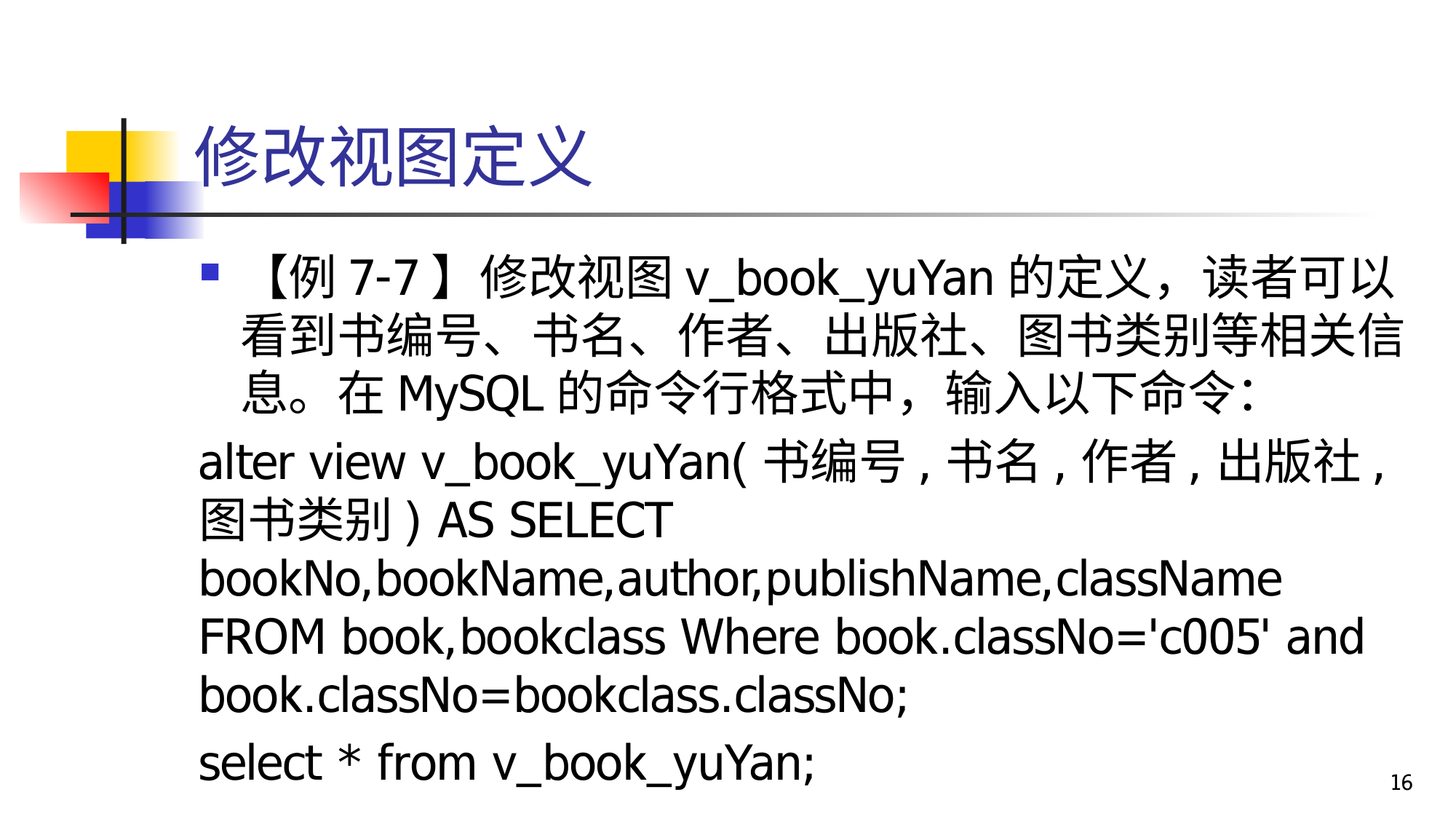

# 修改视图定义
【例7-7】修改视图v_book_yuYan的定义，读者可以看到书编号、书名、作者、出版社、图书类别等相关信息。在MySQL的命令行格式中，输入以下命令：
alter view v_book_yuYan(书编号,书名,作者,出版社,图书类别) AS SELECT bookNo,bookName,author,publishName,className FROM book,bookclass Where book.classNo='c005' and book.classNo=bookclass.classNo;
select * from v_book_yuYan;

16